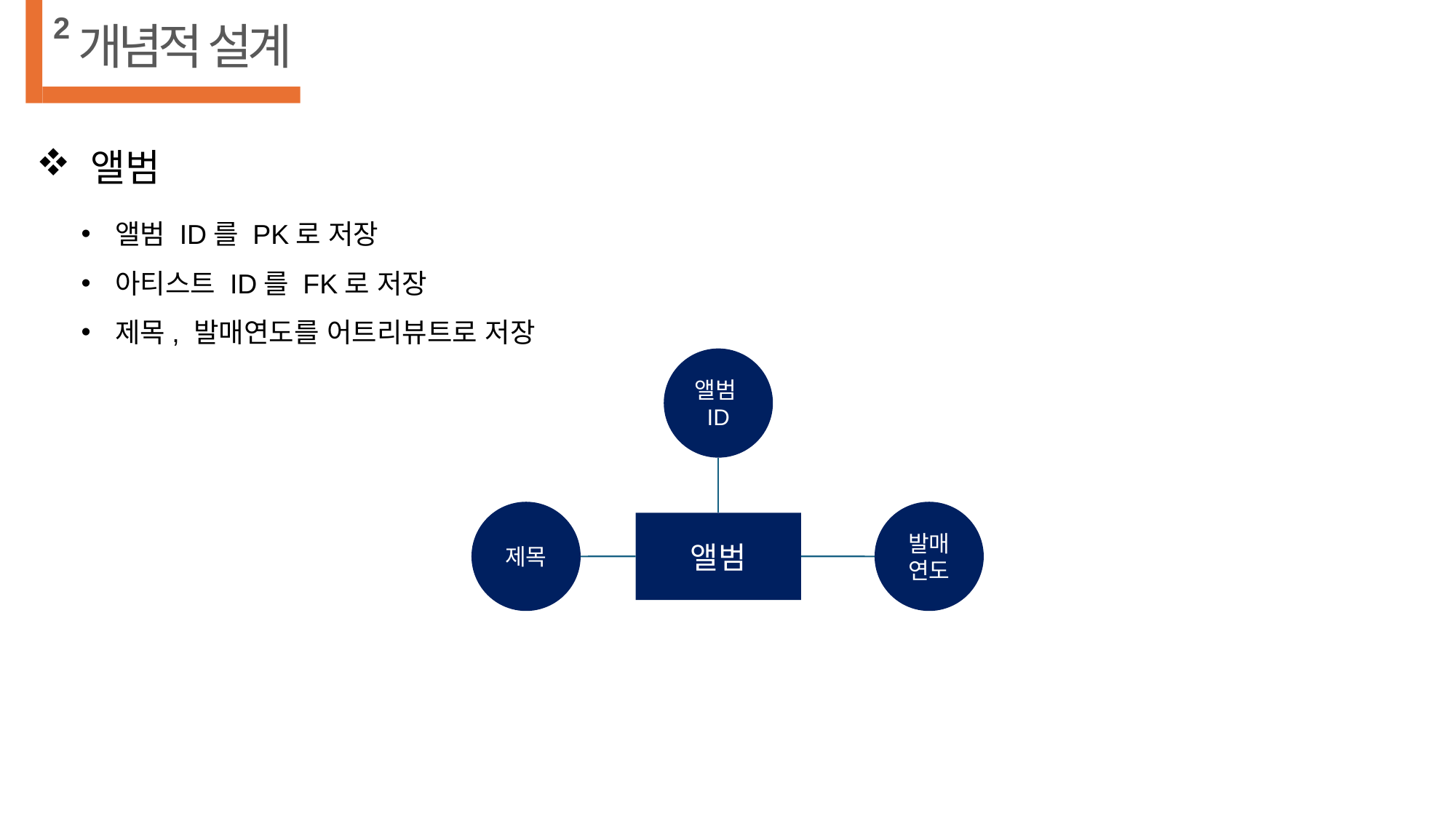

2
개념적 설계
 앨범
앨범 ID를 PK로 저장
아티스트 ID를 FK로 저장
제목, 발매연도를 어트리뷰트로 저장
앨범ID
제목
발매연도
앨범